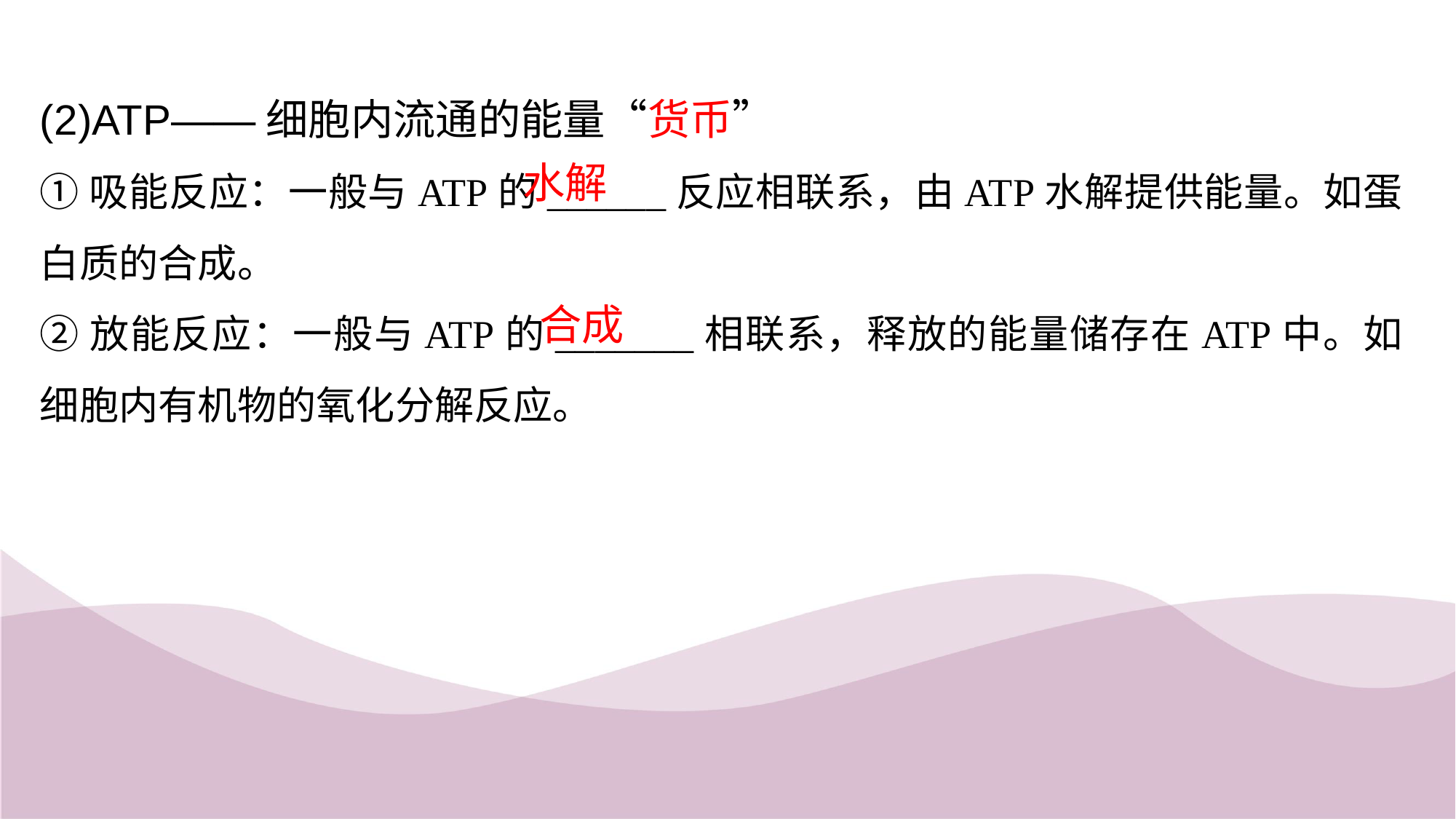

(2)ATP——细胞内流通的能量“货币”
①吸能反应：一般与ATP的______反应相联系，由ATP水解提供能量。如蛋白质的合成。
②放能反应：一般与ATP的_______相联系，释放的能量储存在ATP中。如细胞内有机物的氧化分解反应。
水解
合成